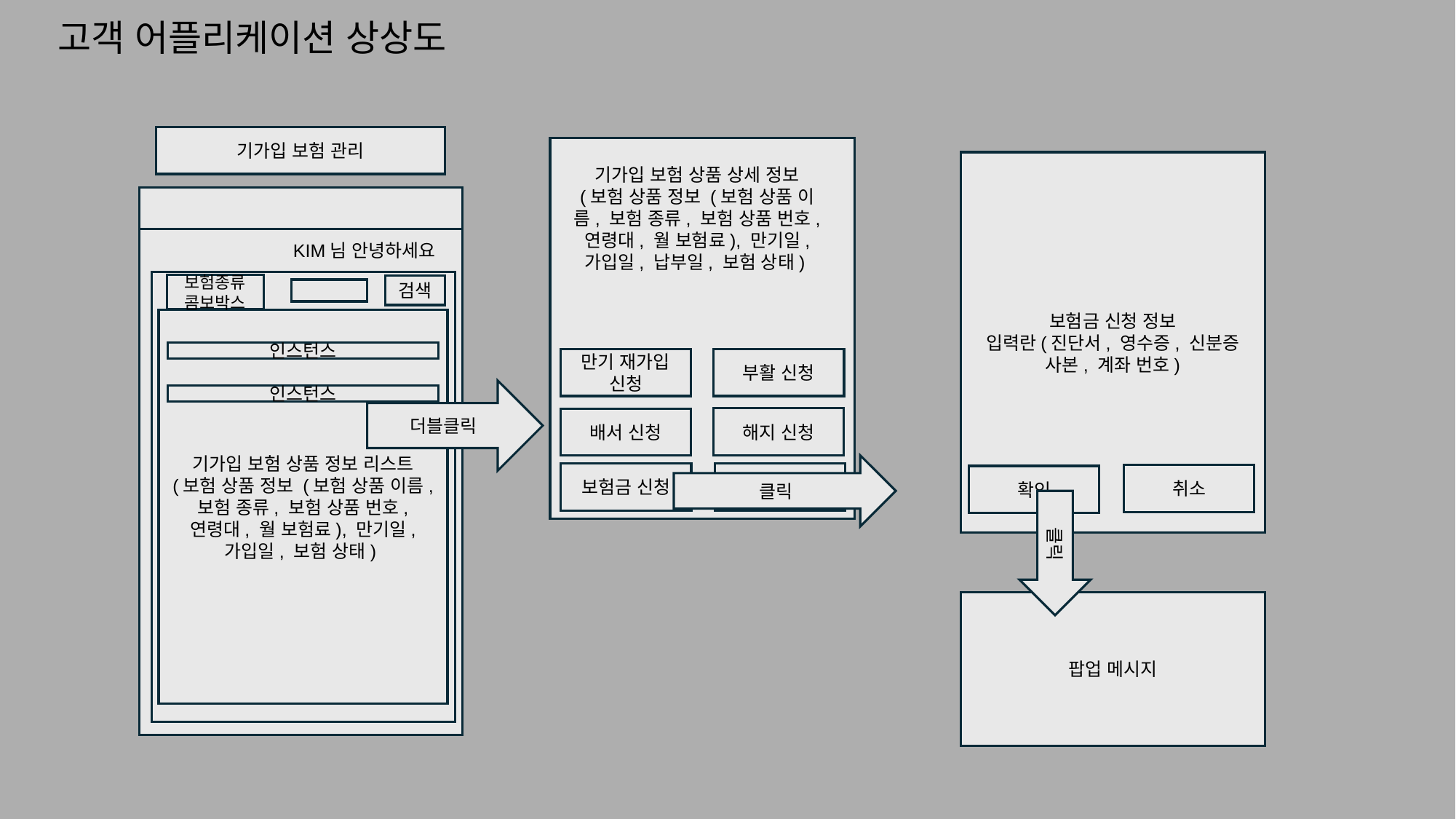

# 고객 어플리케이션 상상도
기가입 보험 관리

보험금 신청 정보
입력란(진단서, 영수증, 신분증 사본, 계좌 번호)
기가입 보험 상품 상세 정보
(보험 상품 정보 (보험 상품 이름, 보험 종류, 보험 상품 번호, 연령대, 월 보험료), 만기일, 가입일, 납부일, 보험 상태)

KIM님 안녕하세요

보험종류콤보박스
검색

기가입 보험 상품 정보 리스트
(보험 상품 정보 (보험 상품 이름, 보험 종류, 보험 상품 번호, 연령대, 월 보험료), 만기일, 가입일, 보험 상태)
인스턴스
만기 재가입 신청
부활 신청
더블클릭
인스턴스
해지 신청
배서 신청
클릭
보험금 신청
보험료 납부
취소
확인
클릭
팝업 메시지